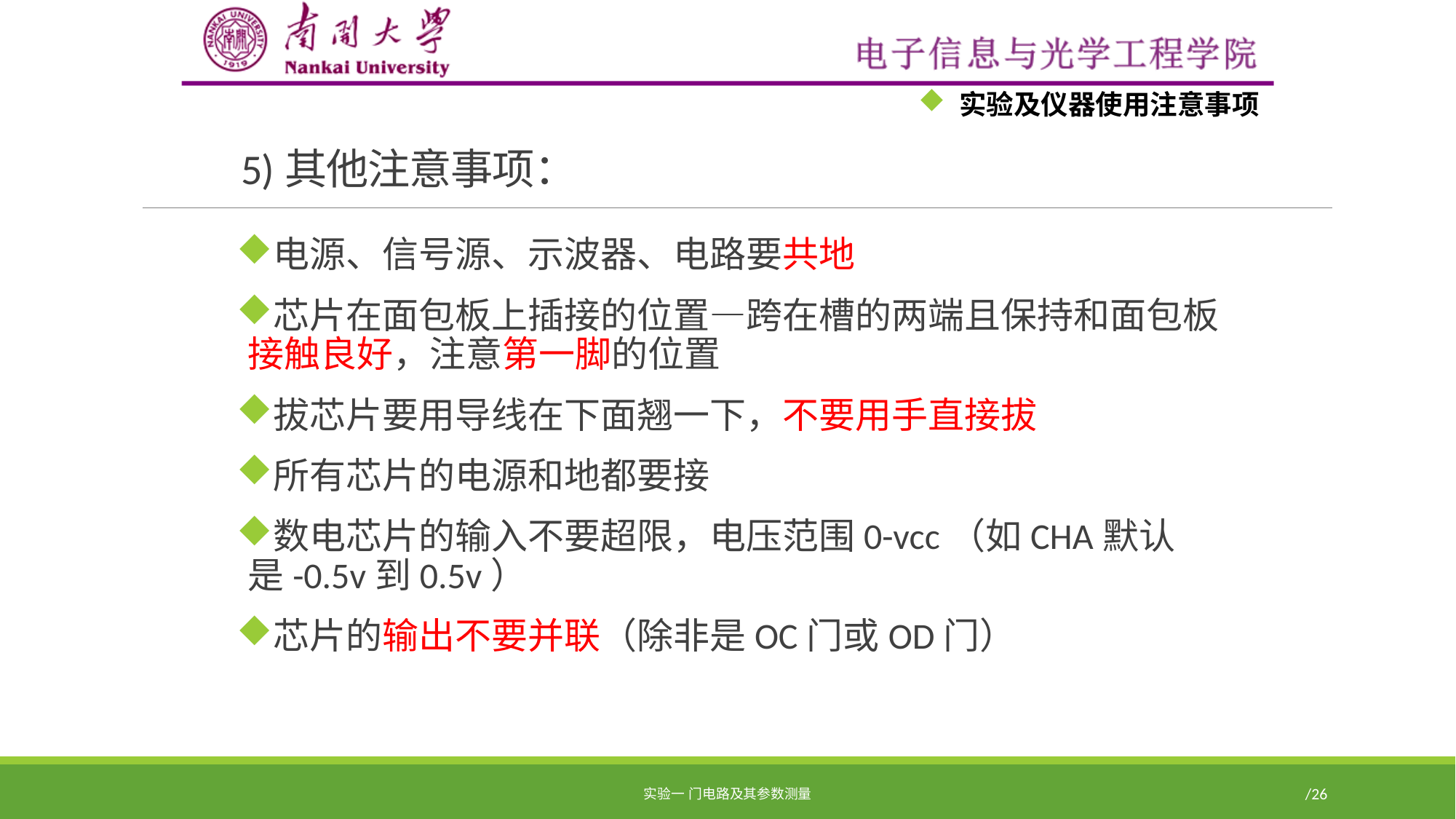

实验及仪器使用注意事项
# 5)其他注意事项：
电源、信号源、示波器、电路要共地
芯片在面包板上插接的位置—跨在槽的两端且保持和面包板接触良好，注意第一脚的位置
拔芯片要用导线在下面翘一下，不要用手直接拔
所有芯片的电源和地都要接
数电芯片的输入不要超限，电压范围0-vcc（如CHA默认是-0.5v到0.5v）
芯片的输出不要并联（除非是OC门或OD门）
实验一 门电路及其参数测量
13